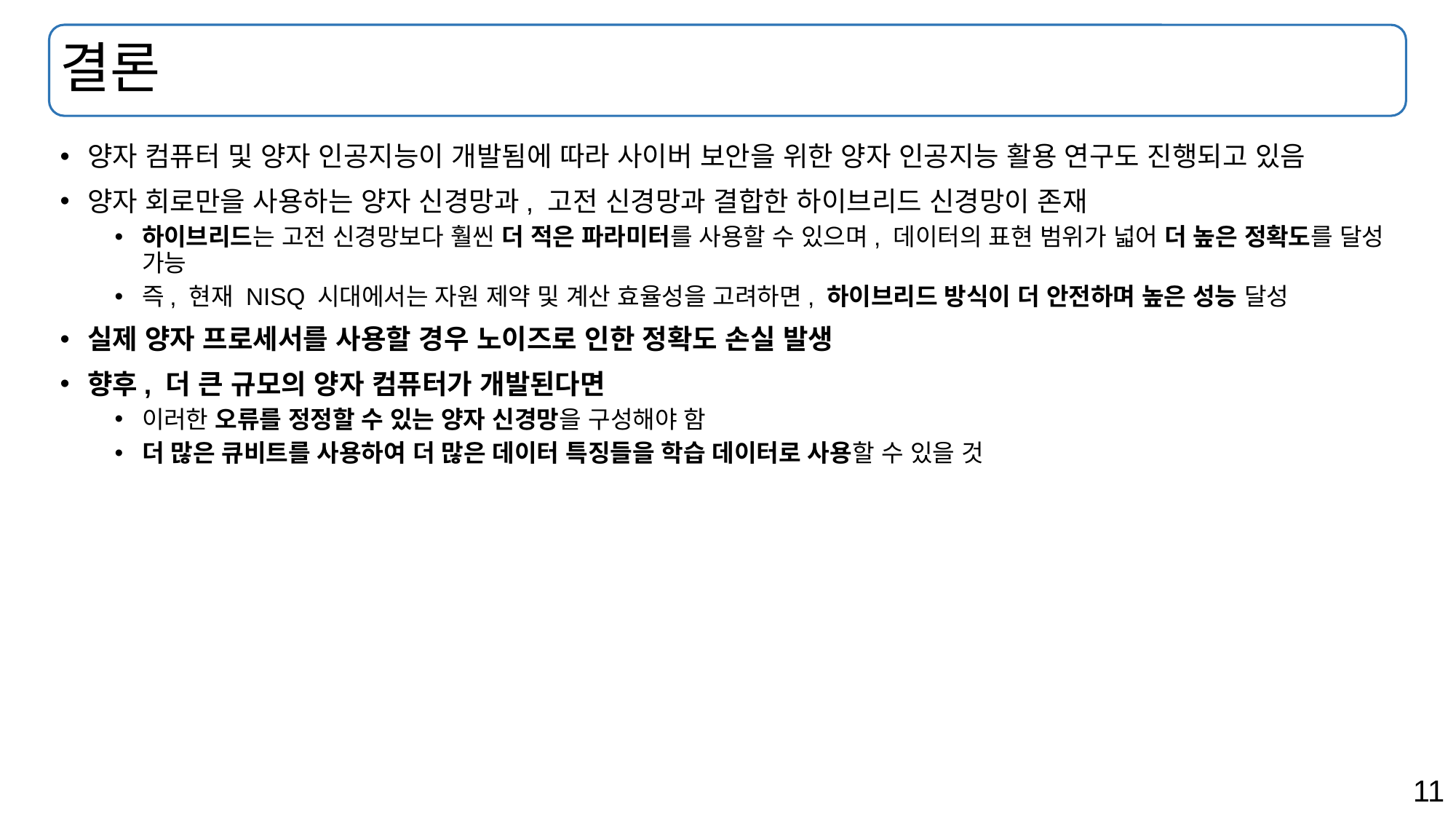

# 결론
양자 컴퓨터 및 양자 인공지능이 개발됨에 따라 사이버 보안을 위한 양자 인공지능 활용 연구도 진행되고 있음
양자 회로만을 사용하는 양자 신경망과, 고전 신경망과 결합한 하이브리드 신경망이 존재
하이브리드는 고전 신경망보다 훨씬 더 적은 파라미터를 사용할 수 있으며, 데이터의 표현 범위가 넓어 더 높은 정확도를 달성 가능
즉, 현재 NISQ 시대에서는 자원 제약 및 계산 효율성을 고려하면, 하이브리드 방식이 더 안전하며 높은 성능 달성
실제 양자 프로세서를 사용할 경우 노이즈로 인한 정확도 손실 발생
향후, 더 큰 규모의 양자 컴퓨터가 개발된다면
이러한 오류를 정정할 수 있는 양자 신경망을 구성해야 함
더 많은 큐비트를 사용하여 더 많은 데이터 특징들을 학습 데이터로 사용할 수 있을 것